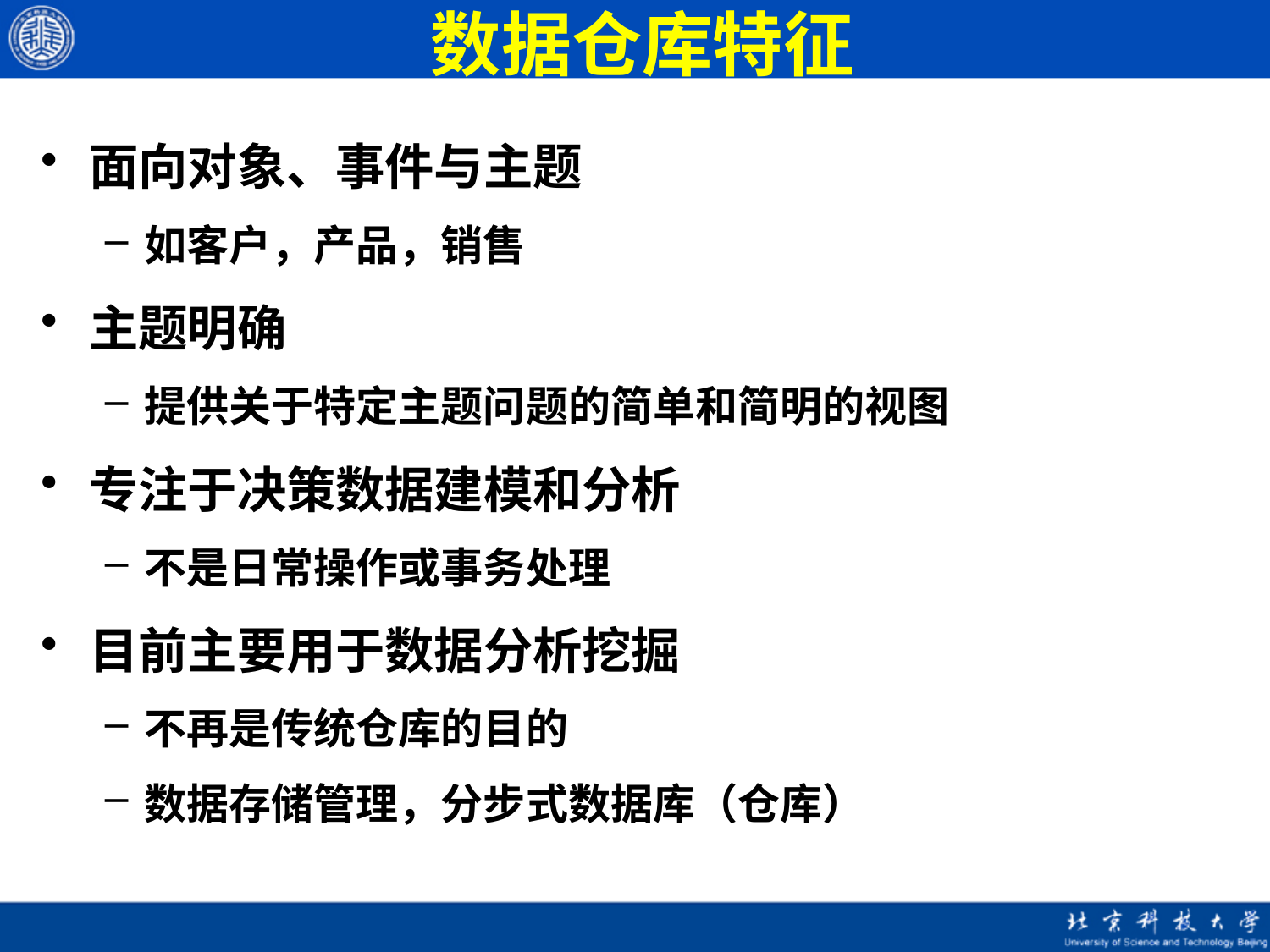

# 数据仓库特征
面向对象、事件与主题
如客户，产品，销售
主题明确
提供关于特定主题问题的简单和简明的视图
专注于决策数据建模和分析
不是日常操作或事务处理
目前主要用于数据分析挖掘
不再是传统仓库的目的
数据存储管理，分步式数据库（仓库）